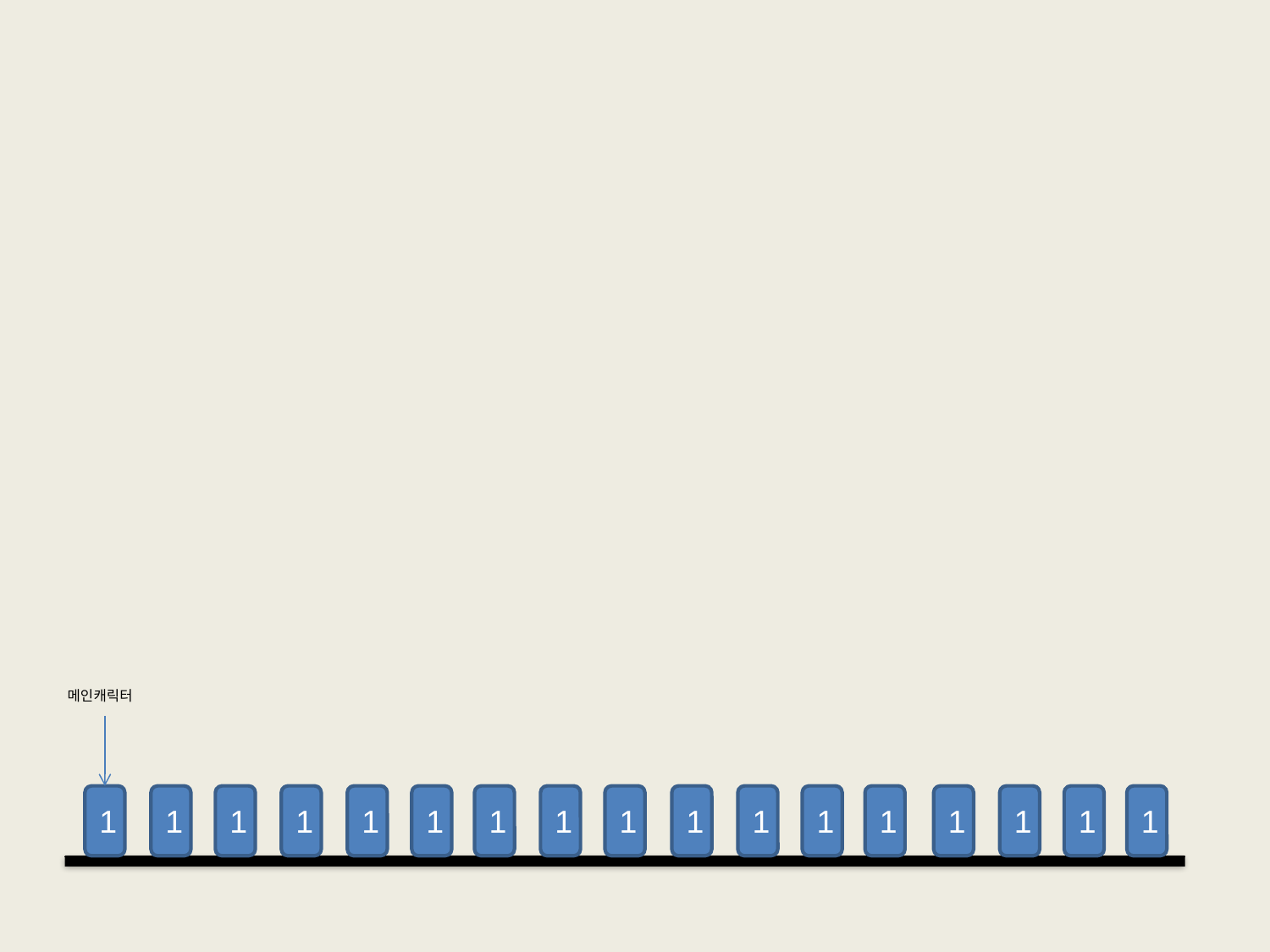

메인캐릭터
1
1
1
1
1
1
1
1
1
1
1
1
1
1
1
1
1